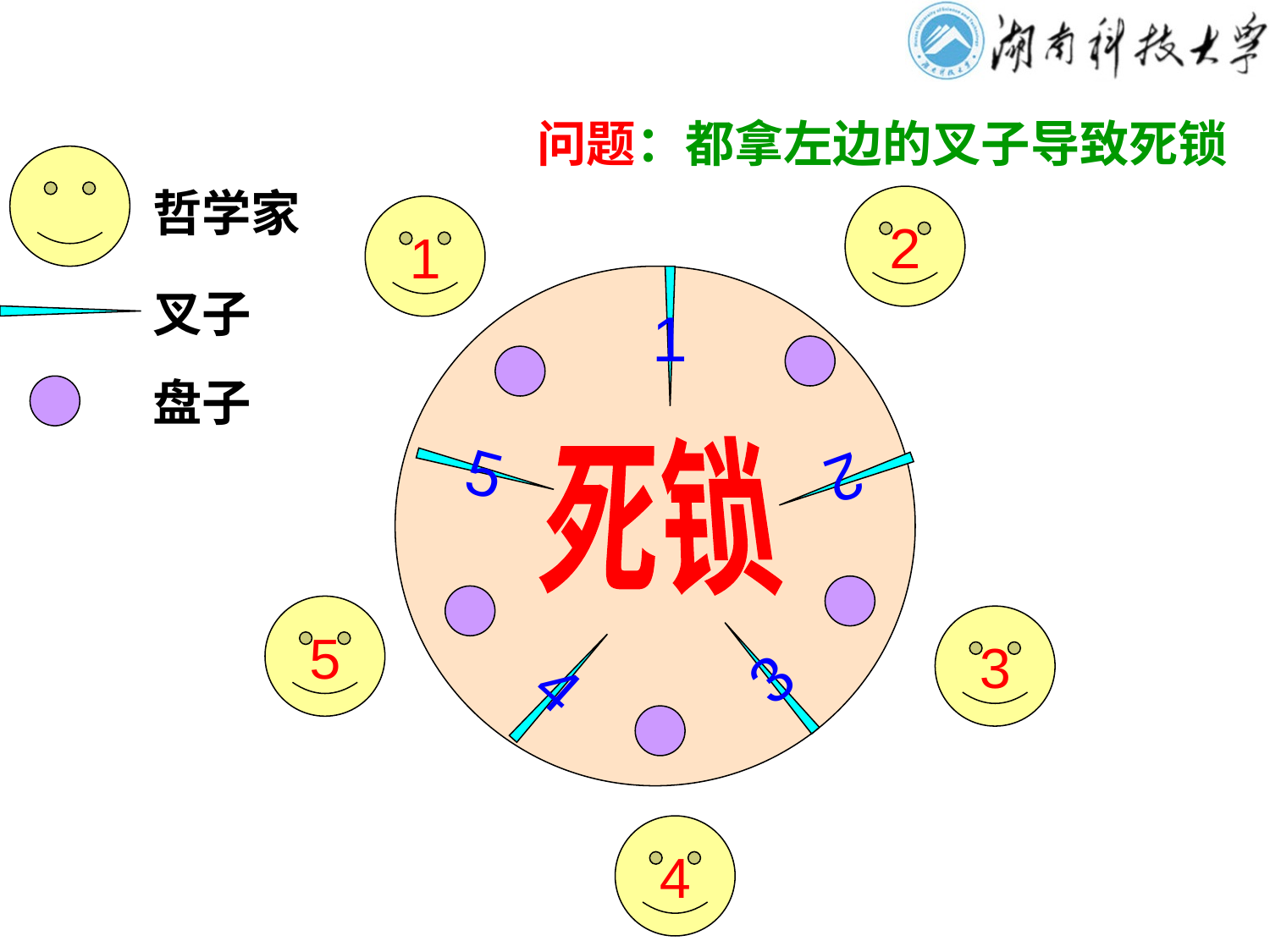

问题：都拿左边的叉子导致死锁

哲学家

叉子
盘子

2
1

5
3
4
1
5
2
死锁
3
4